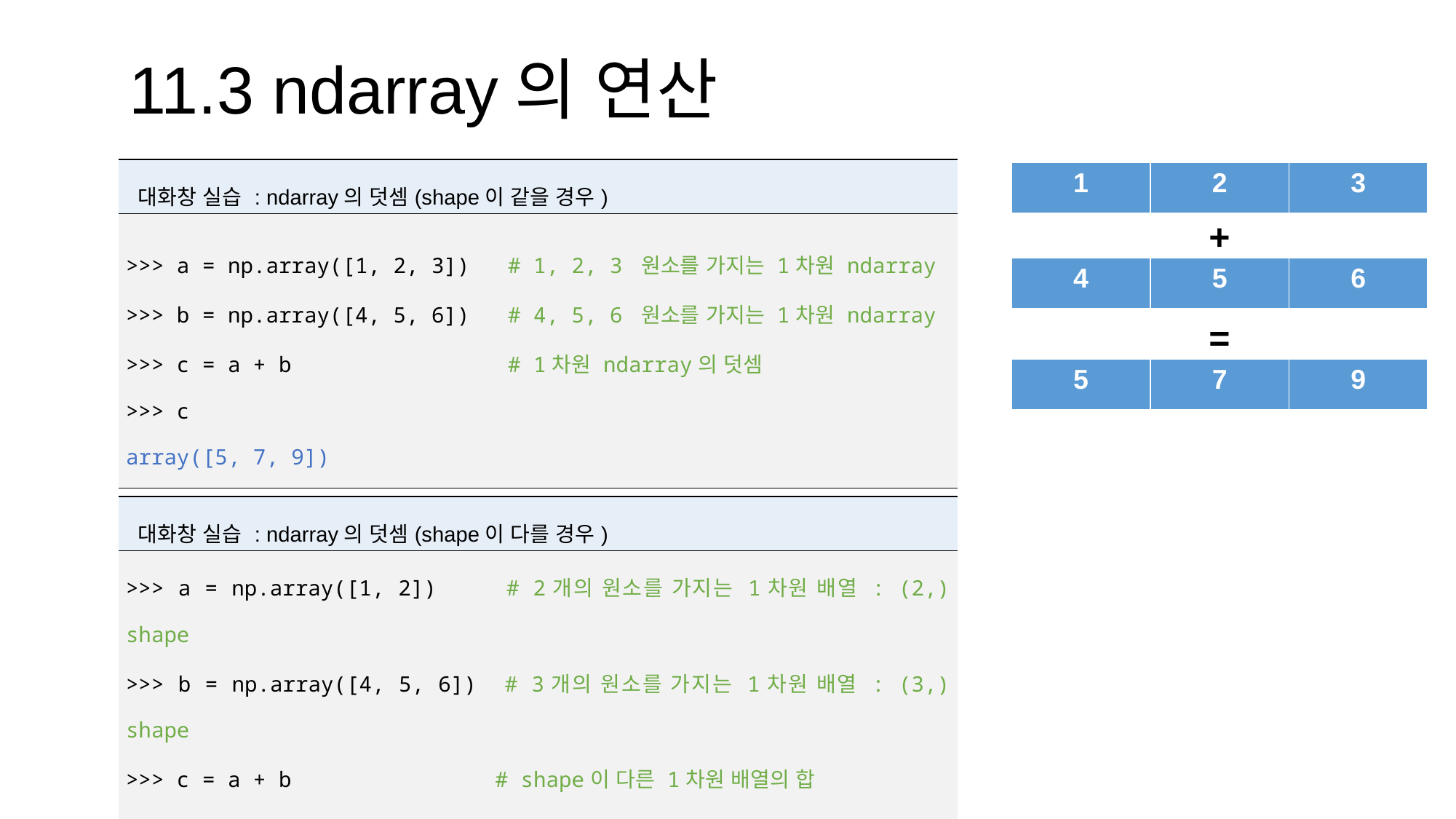

# 11.3 ndarray의 연산
| 대화창 실습 : ndarray의 덧셈(shape이 같을 경우) |
| --- |
| >>> a = np.array([1, 2, 3]) # 1, 2, 3 원소를 가지는 1차원 ndarray >>> b = np.array([4, 5, 6]) # 4, 5, 6 원소를 가지는 1차원 ndarray >>> c = a + b # 1차원 ndarray의 덧셈 >>> c array([5, 7, 9]) |
| 1 | 2 | 3 |
| --- | --- | --- |
+
| 4 | 5 | 6 |
| --- | --- | --- |
=
| 5 | 7 | 9 |
| --- | --- | --- |
| 대화창 실습 : ndarray의 덧셈(shape이 다를 경우) |
| --- |
| >>> a = np.array([1, 2]) # 2개의 원소를 가지는 1차원 배열 : (2,) shape >>> b = np.array([4, 5, 6]) # 3개의 원소를 가지는 1차원 배열 : (3,) shape >>> c = a + b # shape이 다른 1차원 배열의 합 ... ValueError: operands could not be broadcast together with shapes (2,) (3,) |